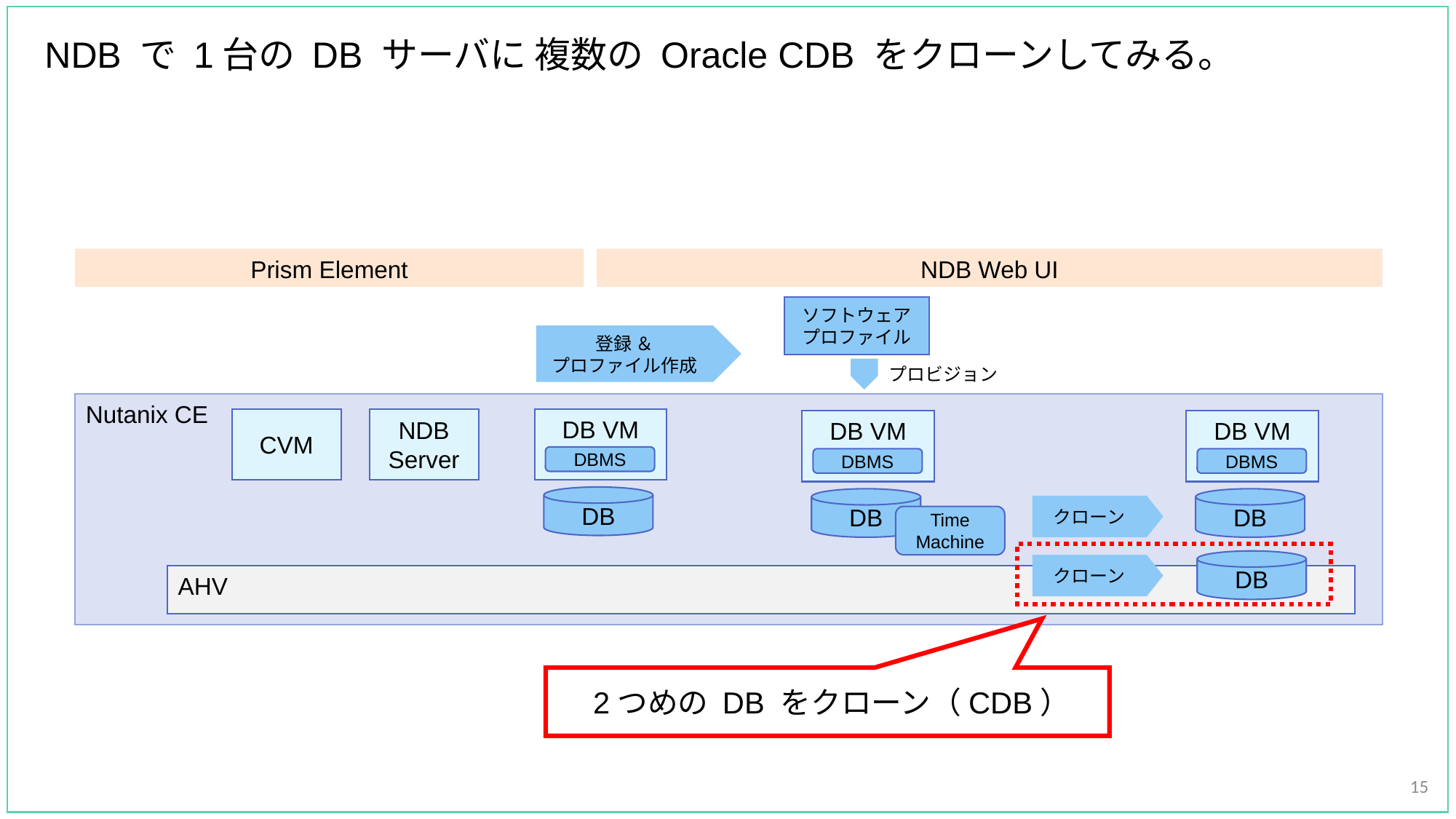

# NDB で 1台の DB サーバに 複数の Oracle CDB をクローンしてみる。

DB
クローン
 2つめの DB をクローン（CDB）
15